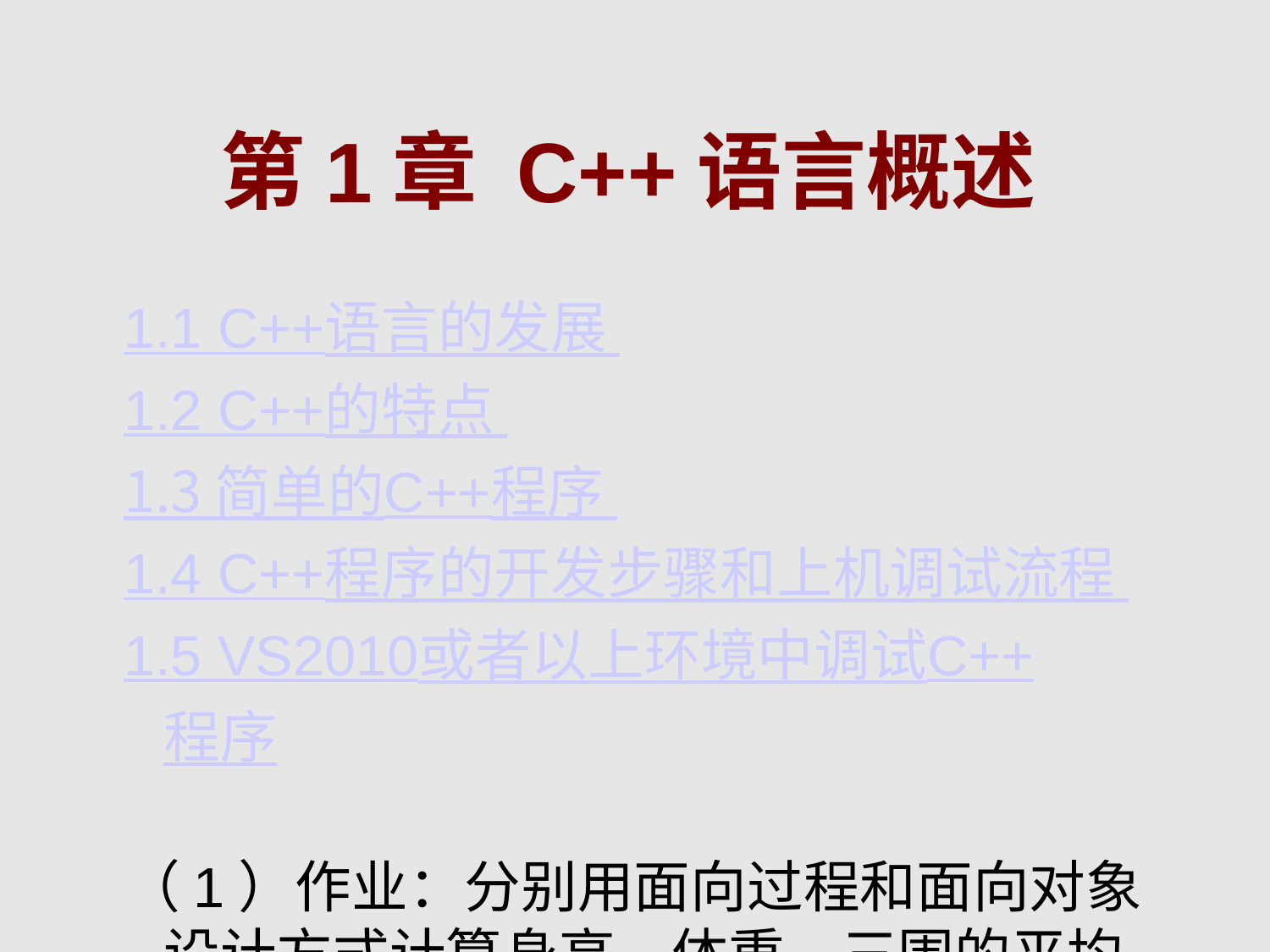

# 第1章 C++语言概述
1.1 C++语言的发展
1.2 C++的特点
1.3 简单的C++程序
1.4 C++程序的开发步骤和上机调试流程
1.5 VS2010或者以上环境中调试C++程序

（1）作业：分别用面向过程和面向对象设计方式计算身高、体重、三围的平均值，要求写出测试数据与运行结果